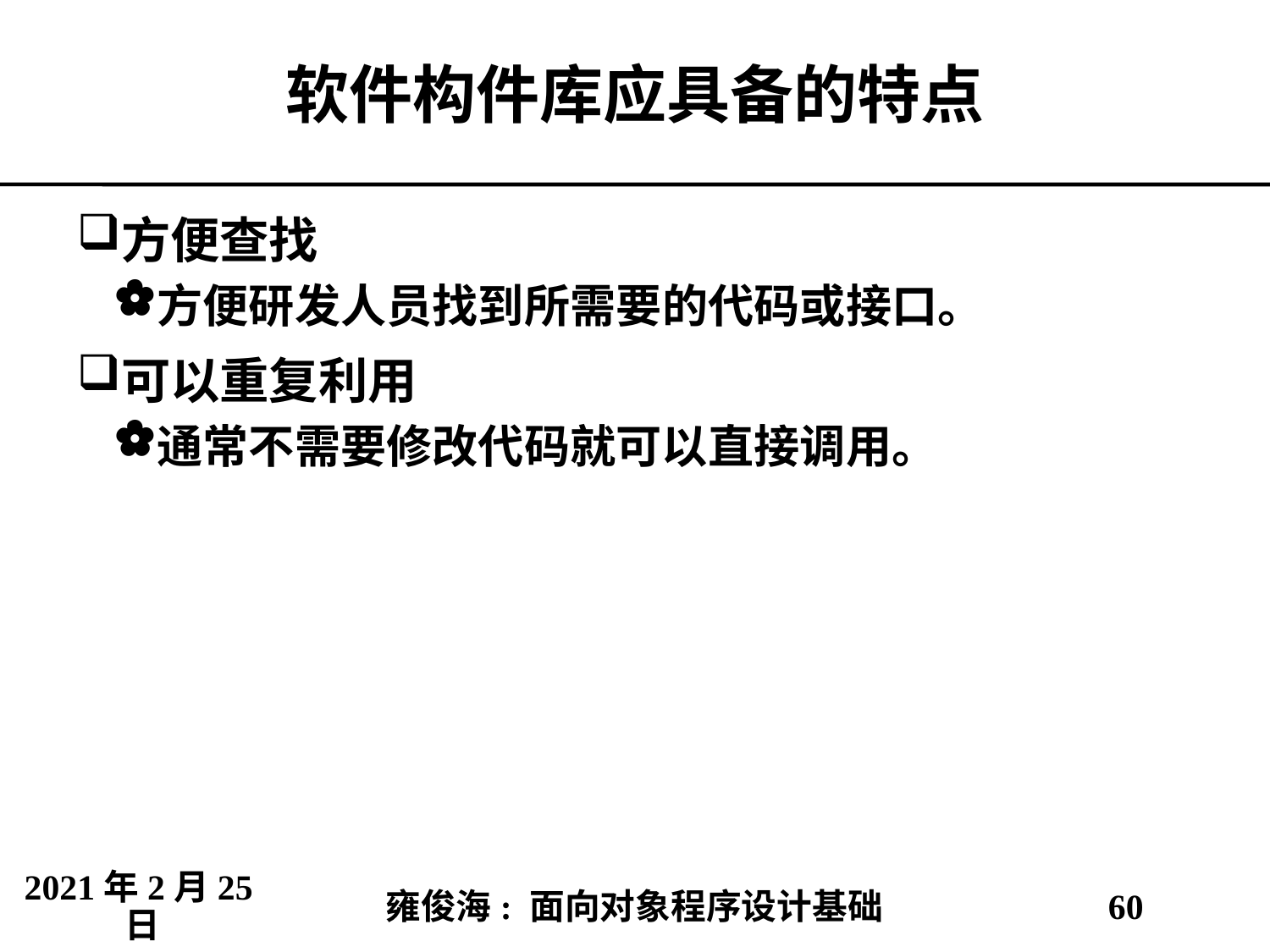

# 软件构件库应具备的特点

方便查找
方便研发人员找到所需要的代码或接口。
可以重复利用
通常不需要修改代码就可以直接调用。
2021年2月25日
雍俊海: 面向对象程序设计基础
60